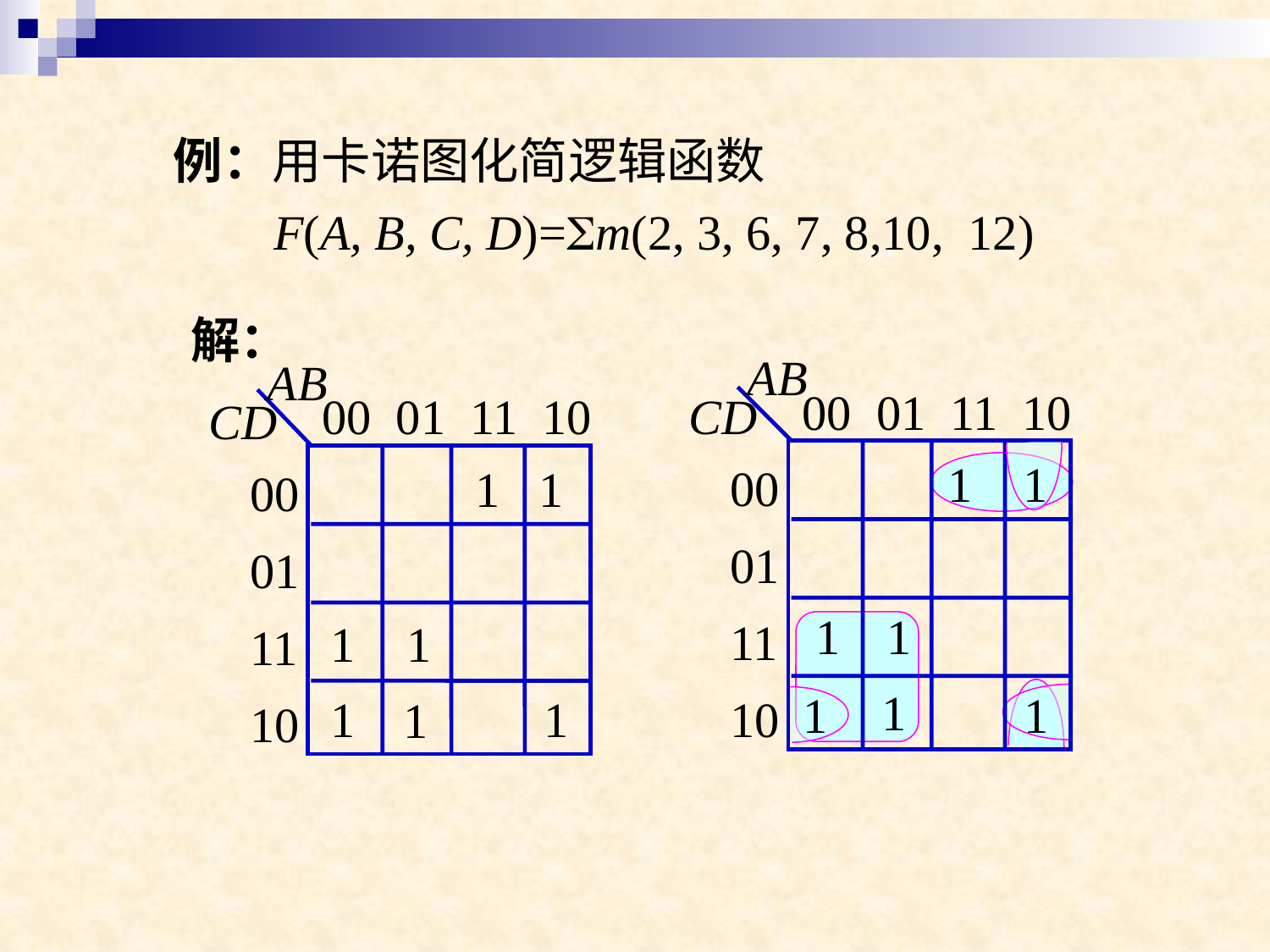

例：用卡诺图化简逻辑函数
        F(A, B, C, D)=Σm(2, 3, 6, 7, 8,10,  12)
解：
AB
00  01  11  10
CD

0001
11
10
1
1

1
1

1

1
1

AB
00  01  11  10
CD

0001
11
10
1
1

1
1

1
1
1